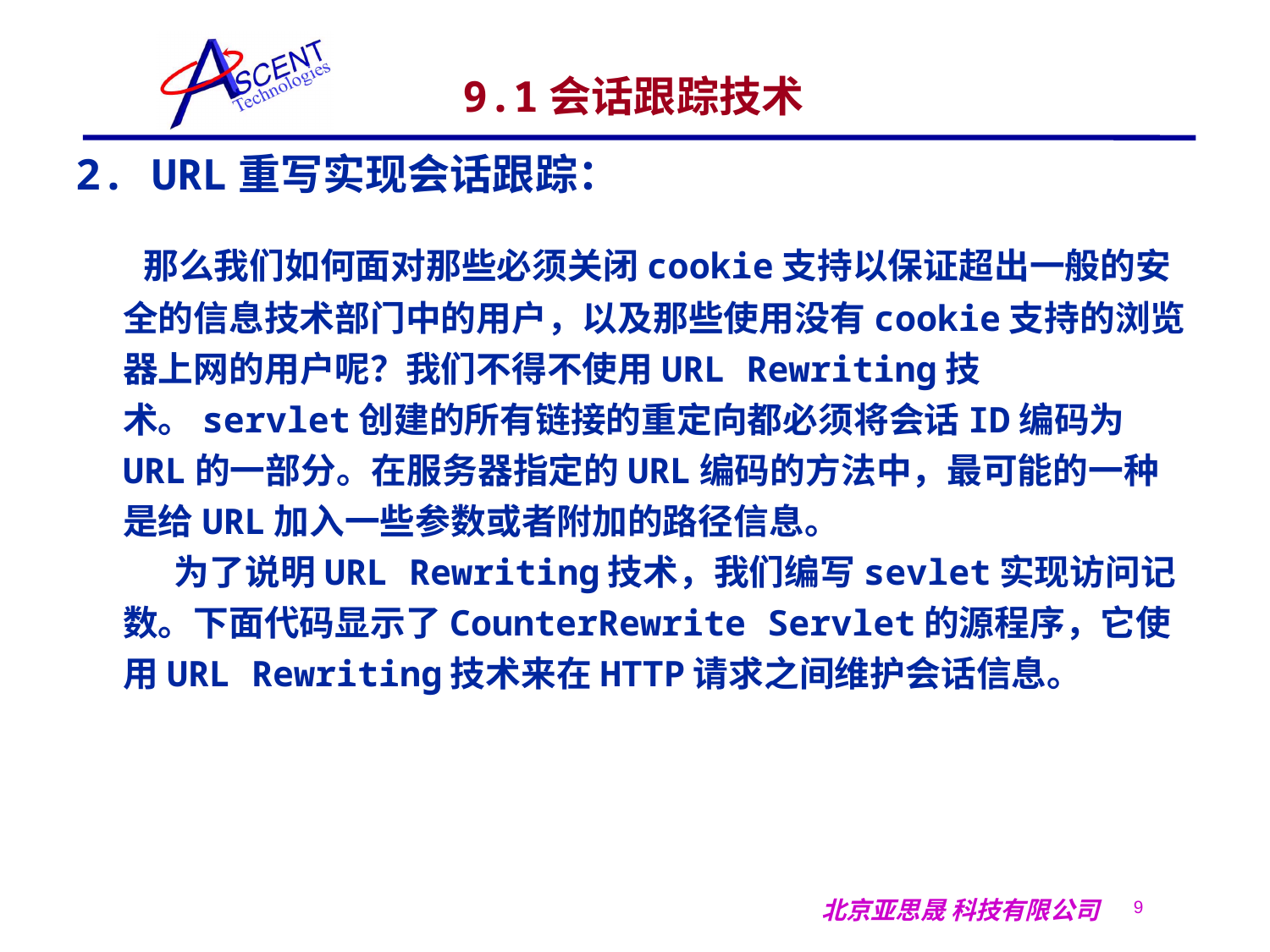

# 9.1会话跟踪技术
2. URL重写实现会话跟踪：
      那么我们如何面对那些必须关闭cookie支持以保证超出一般的安全的信息技术部门中的用户，以及那些使用没有cookie支持的浏览器上网的用户呢？我们不得不使用URL Rewriting技术。servlet创建的所有链接的重定向都必须将会话ID编码为URL的一部分。在服务器指定的URL编码的方法中，最可能的一种是给URL加入一些参数或者附加的路径信息。
  　为了说明URL Rewriting技术，我们编写sevlet实现访问记数。下面代码显示了CounterRewrite Servlet的源程序，它使用URL Rewriting技术来在HTTP请求之间维护会话信息。